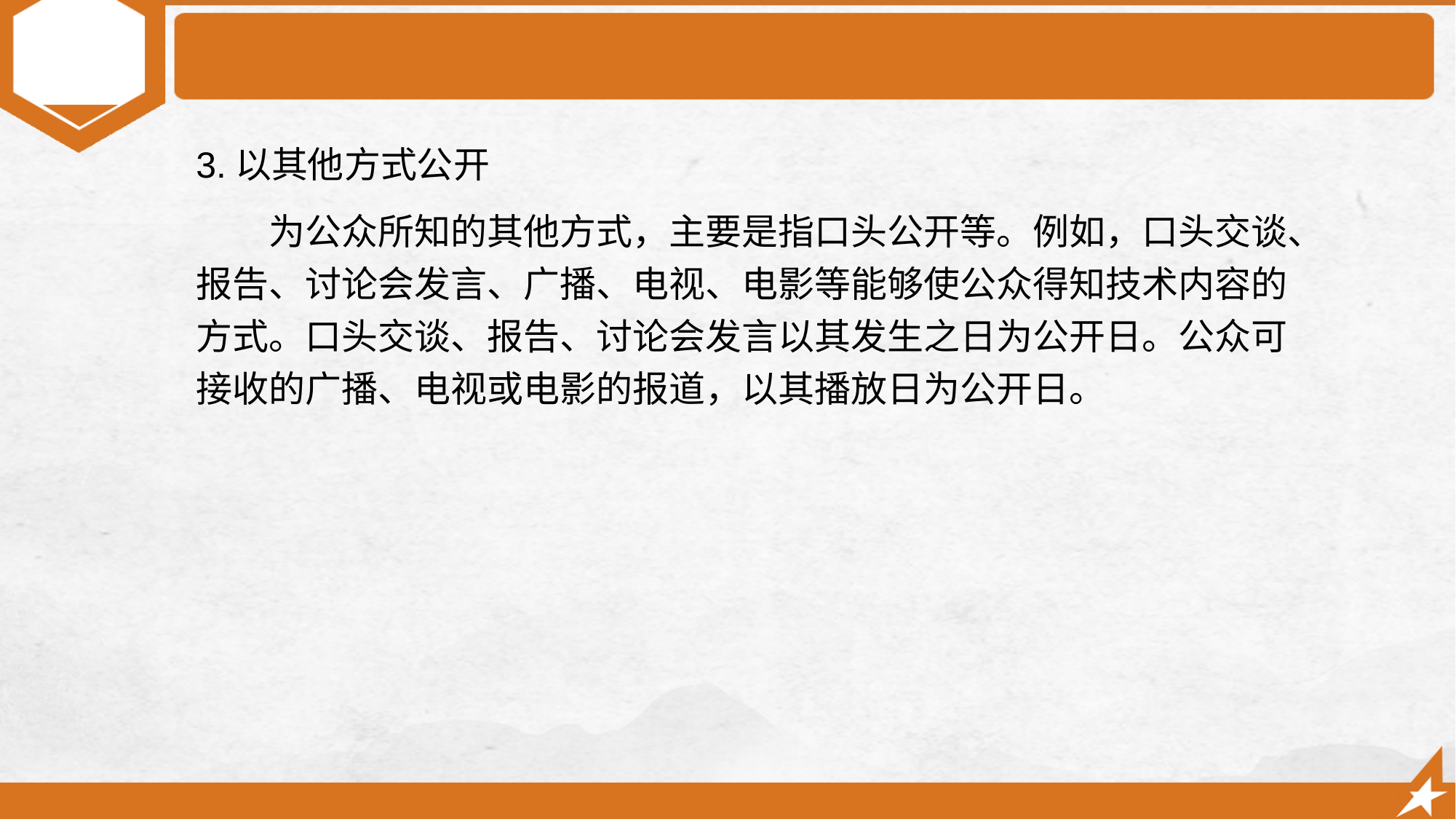

3.以其他方式公开
　　为公众所知的其他方式，主要是指口头公开等。例如，口头交谈、报告、讨论会发言、广播、电视、电影等能够使公众得知技术内容的方式。口头交谈、报告、讨论会发言以其发生之日为公开日。公众可接收的广播、电视或电影的报道，以其播放日为公开日。